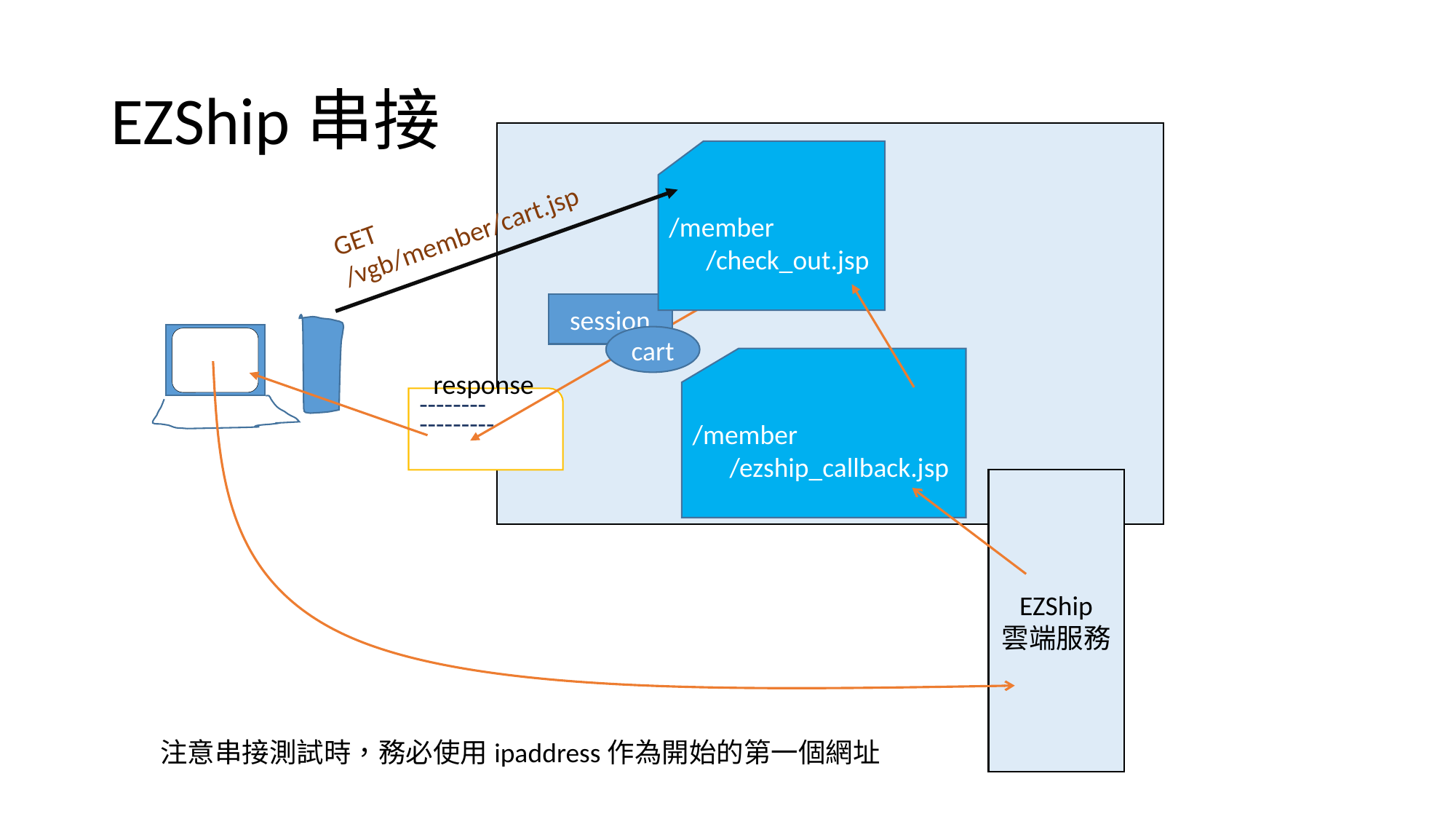

# EZShip串接

/member
      /check_out.jsp
GET
/vgb/member/cart.jsp
session

cart

/member
      /ezship_callback.jsp

response
--------
---------

EZShip
雲端服務
注意串接測試時，務必使用ipaddress作為開始的第一個網址